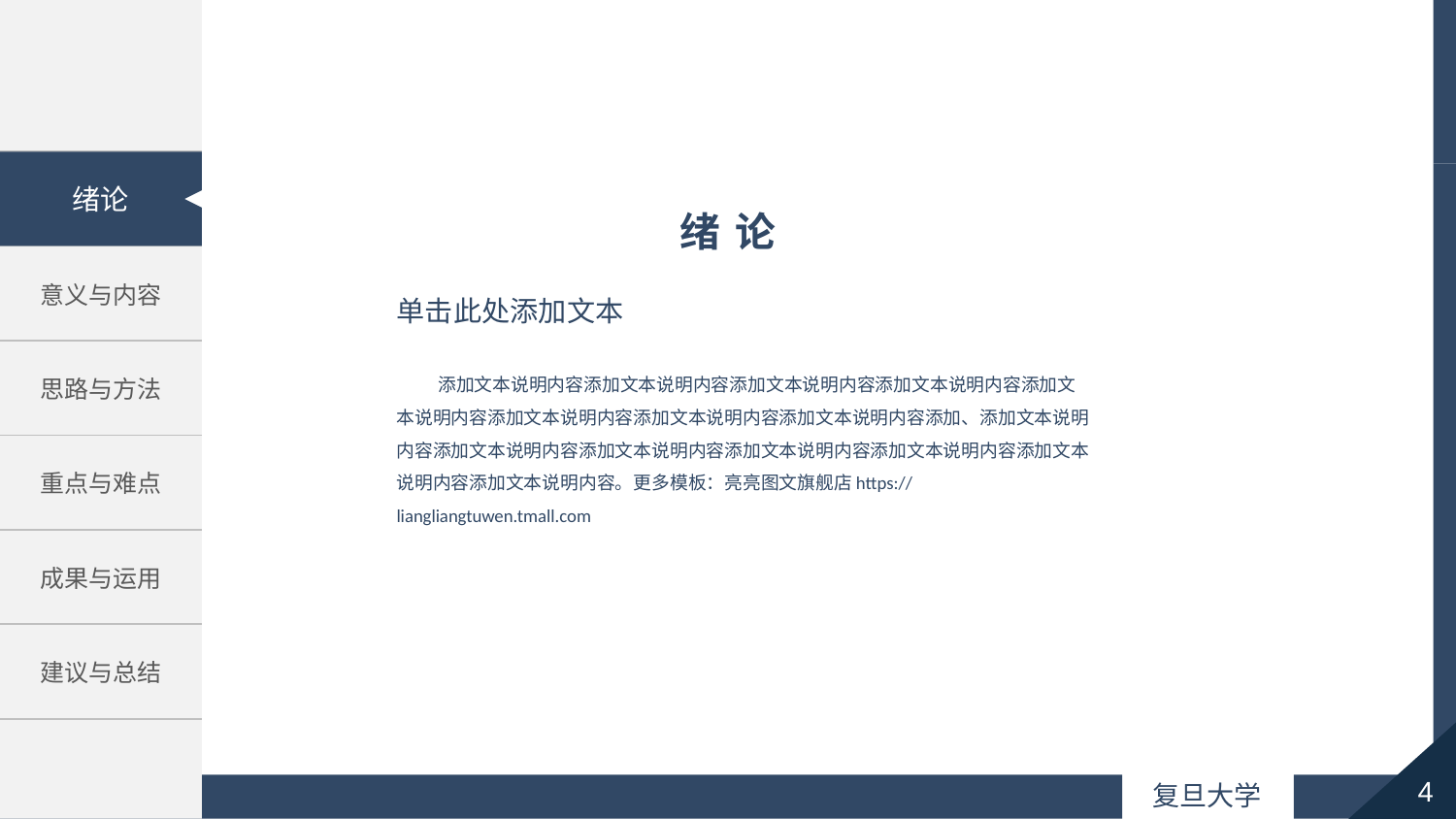

绪  论
单击此处添加文本
         添加文本说明内容添加文本说明内容添加文本说明内容添加文本说明内容添加文本说明内容添加文本说明内容添加文本说明内容添加文本说明内容添加、添加文本说明内容添加文本说明内容添加文本说明内容添加文本说明内容添加文本说明内容添加文本说明内容添加文本说明内容。更多模板：亮亮图文旗舰店https://liangliangtuwen.tmall.com